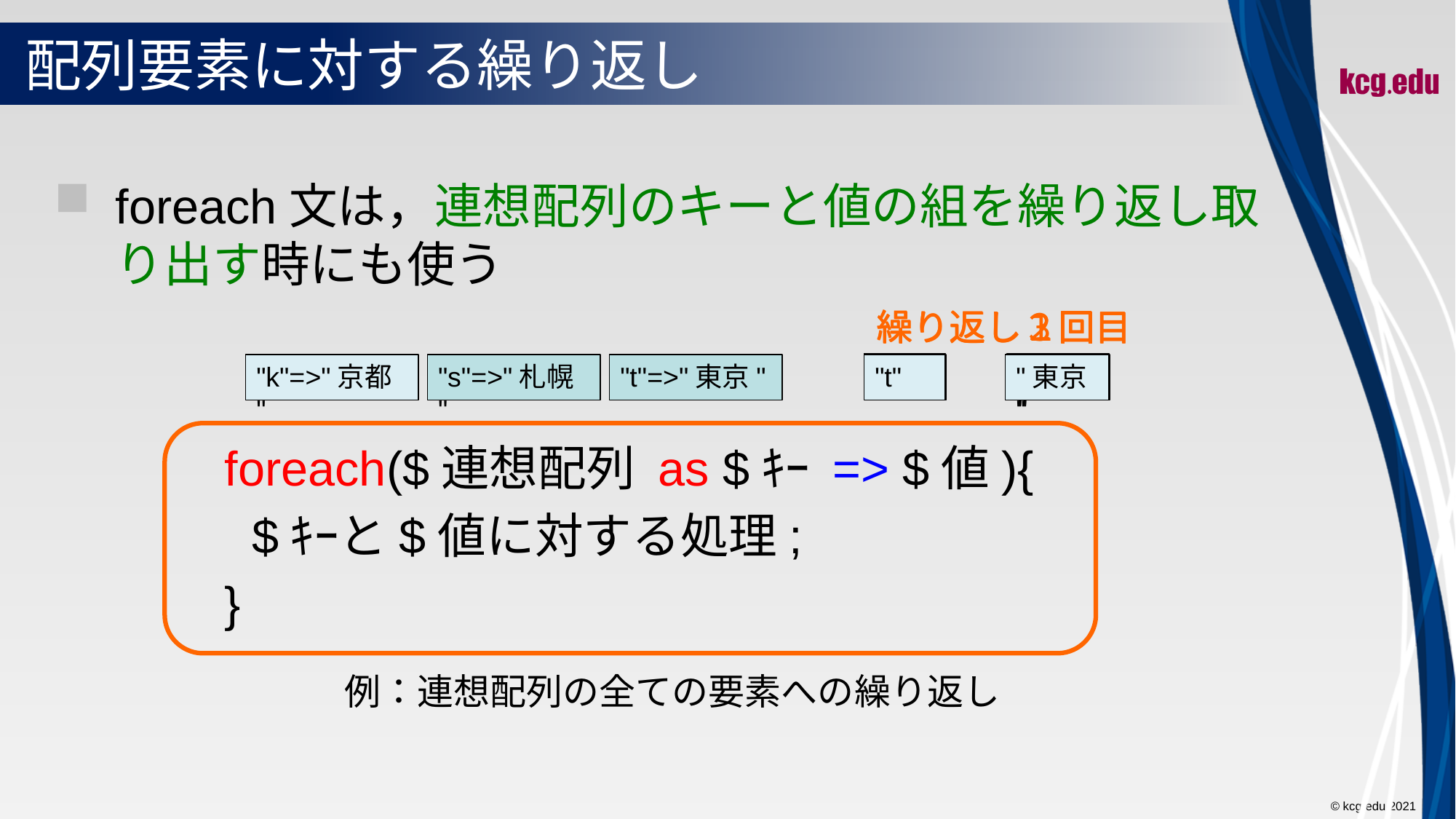

# 配列要素に対する繰り返し
foreach文は，連想配列のキーと値の組を繰り返し取り出す時にも使う

		foreach($連想配列 as $ｷｰ => $値){
		  $ｷｰと$値に対する処理;
		}
繰り返し２回目
"s"
"札幌"
繰り返し３回目
"t"
"東京"
繰り返し１回目
"k"
"京都"
"k"=>"京都"
"s"=>"札幌"
"t"=>"東京"

例：連想配列の全ての要素への繰り返し